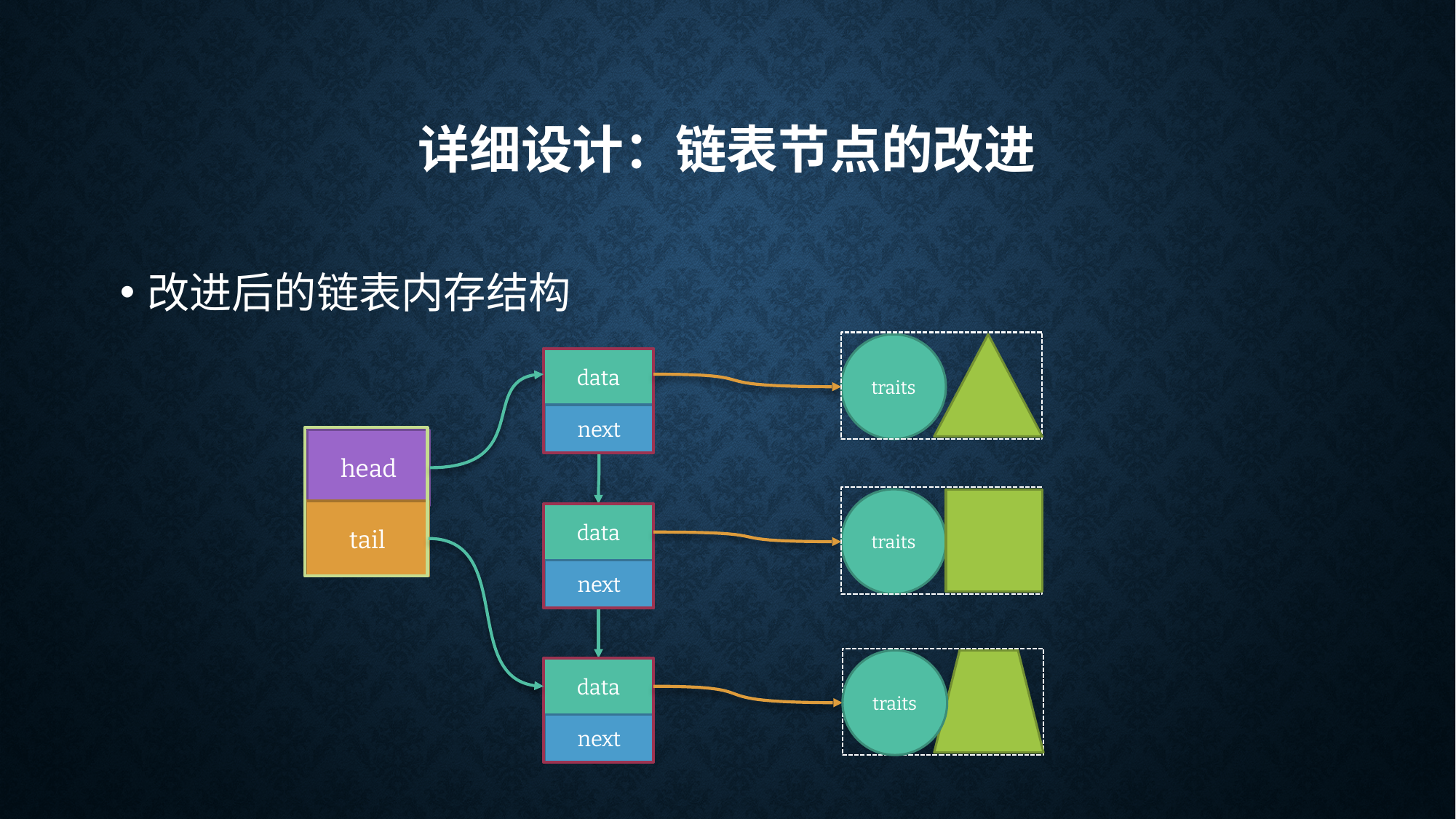

# 详细设计：链表节点的改进
改进后的链表内存结构

traits

data

next

head

traits

tail
data

next

traits

data

next